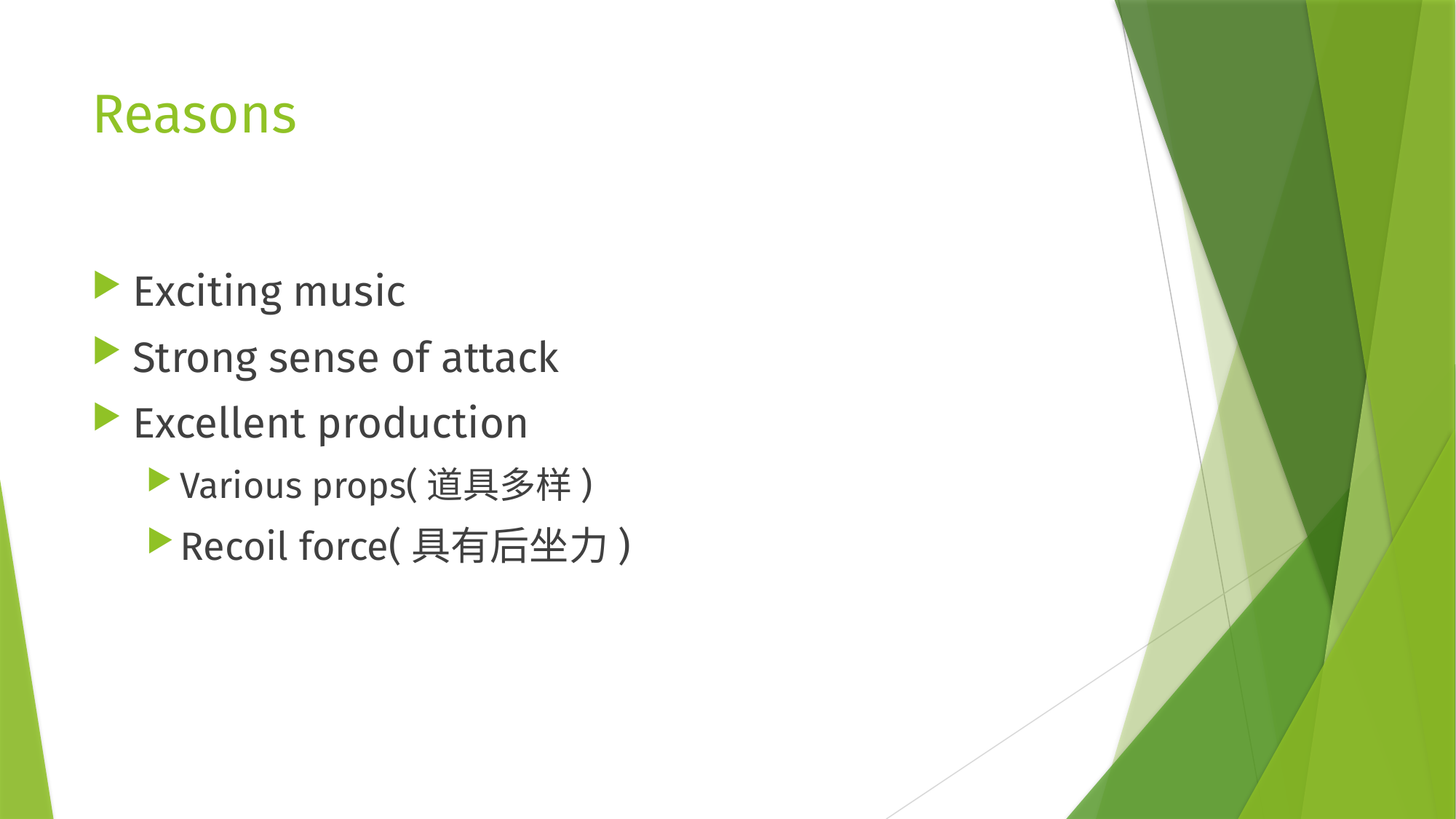

# Reasons
Exciting music
Strong sense of attack
Excellent production
Various props(道具多样)
Recoil force(具有后坐力)